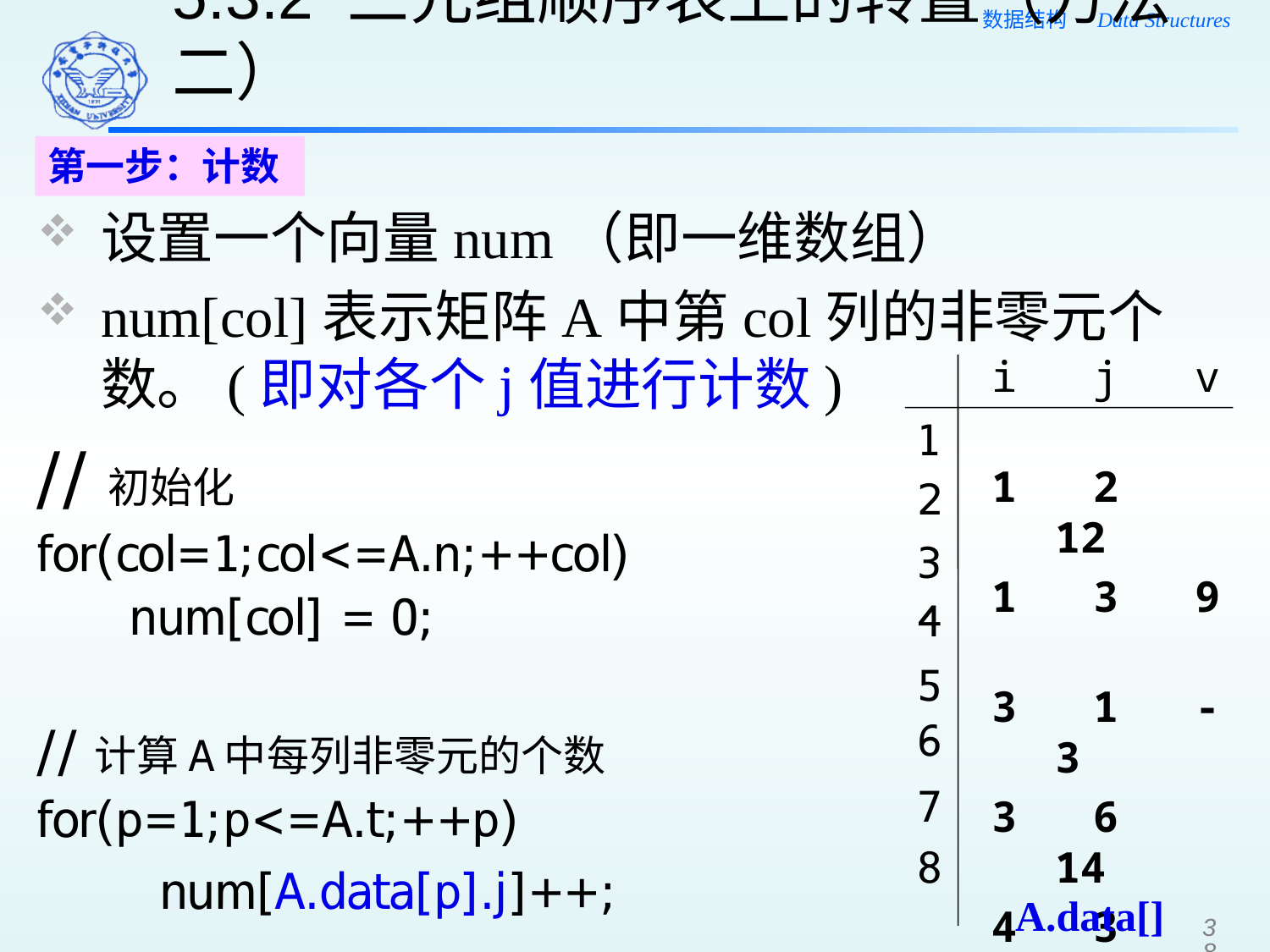

5.3.2 三元组顺序表上的转置（方法二）
第一步：计数
设置一个向量num（即一维数组）
num[col]表示矩阵A中第col列的非零元个数。(即对各个j值进行计数)
i   j   v
1   2   12
1   3   9
3   1   -3
3   6   14
4   3   24
5   2   18
6   1   15
6   4   -7
1

2
3
4
5
6
7
8

//初始化
for(col=1;col<=A.n;++col)
      num[col] = 0;

//计算A中每列非零元的个数
for(p=1;p<=A.t;++p)
       num[A.data[p].j]++;
A.data[]
38